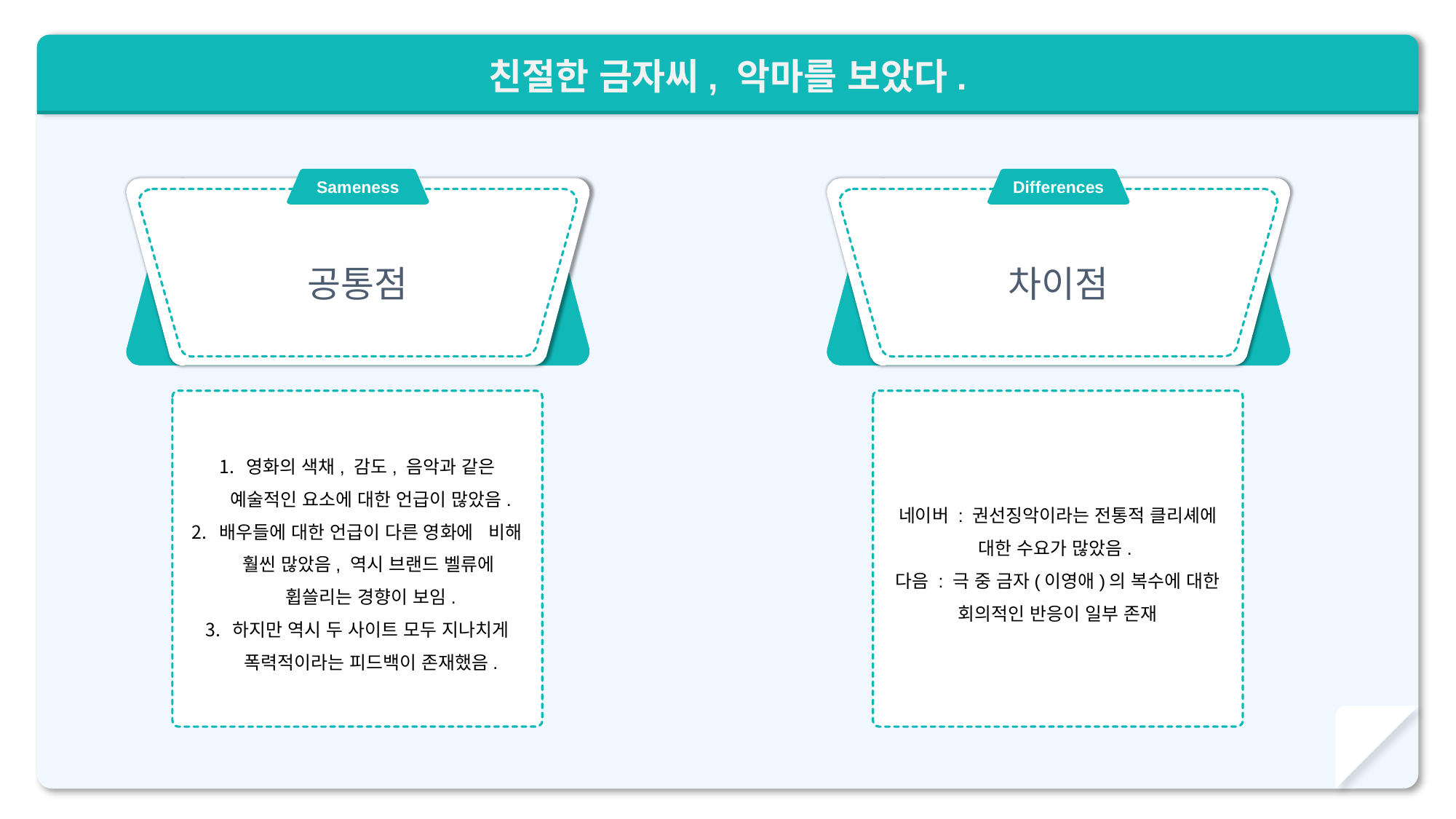

친절한 금자씨, 악마를 보았다.

Sameness
Differences

공통점

차이점

영화의 색채, 감도, 음악과 같은 예술적인 요소에 대한 언급이 많았음.
배우들에 대한 언급이 다른 영화에   비해 훨씬 많았음, 역시 브랜드 벨류에  휩쓸리는 경향이 보임.
하지만 역시 두 사이트 모두 지나치게 폭력적이라는 피드백이 존재했음.
네이버 : 권선징악이라는 전통적 클리셰에 대한 수요가 많았음.
다음 : 극 중 금자(이영애)의 복수에 대한 회의적인 반응이 일부 존재